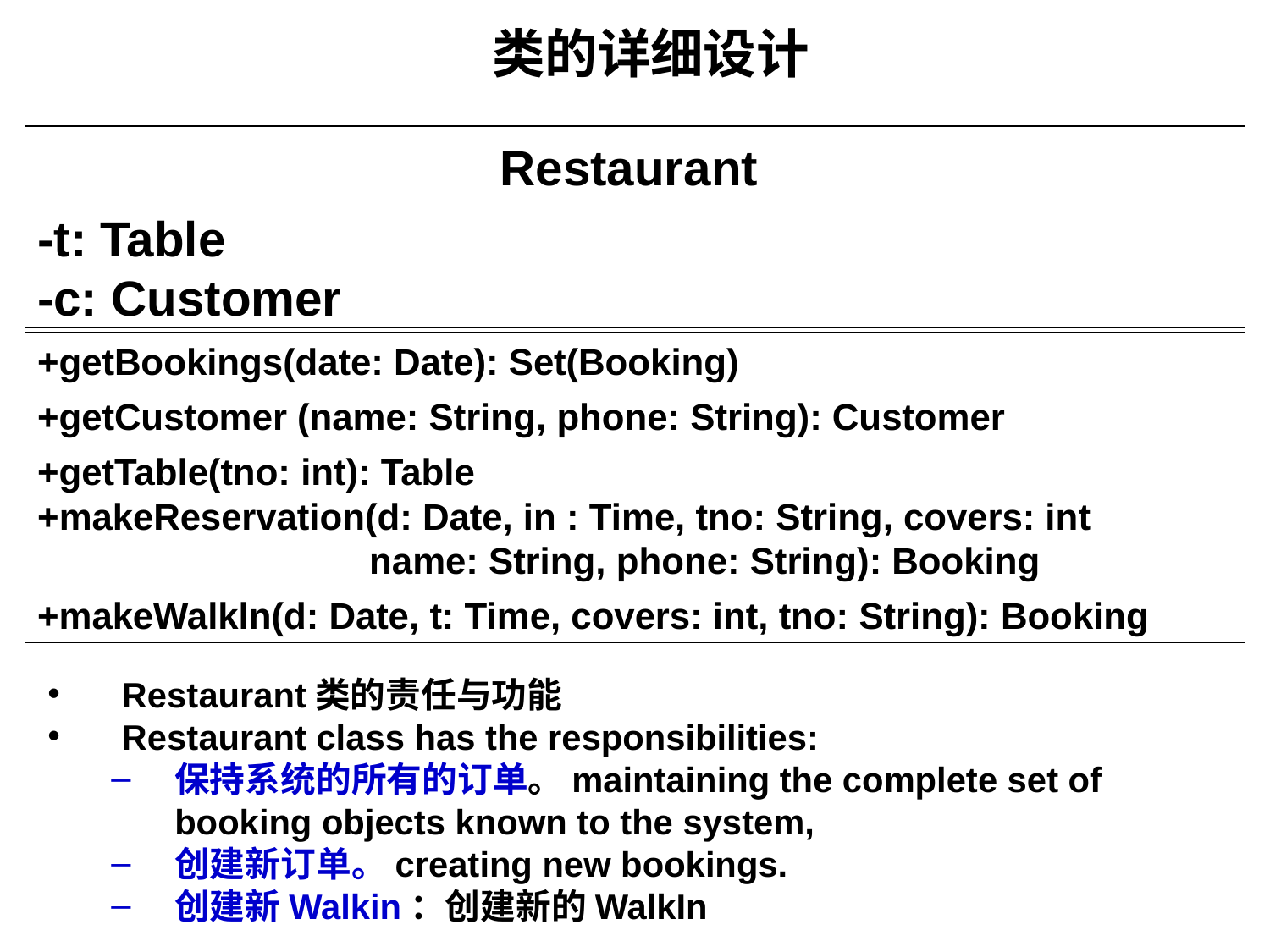

# 类的详细设计
Restaurant
-t: Table
-c: Customer
+getBookings(date: Date): Set(Booking)
+getCustomer (name: String, phone: String): Customer
+getTable(tno: int): Table
+makeReservation(d: Date, in : Time, tno: String, covers: int
                                name: String, phone: String): Booking
+makeWalkln(d: Date, t: Time, covers: int, tno: String): Booking
Restaurant类的责任与功能
Restaurant class has the responsibilities:
保持系统的所有的订单。maintaining the complete set of booking objects known to the system,
创建新订单。creating new bookings.
创建新Walkin：创建新的WalkIn